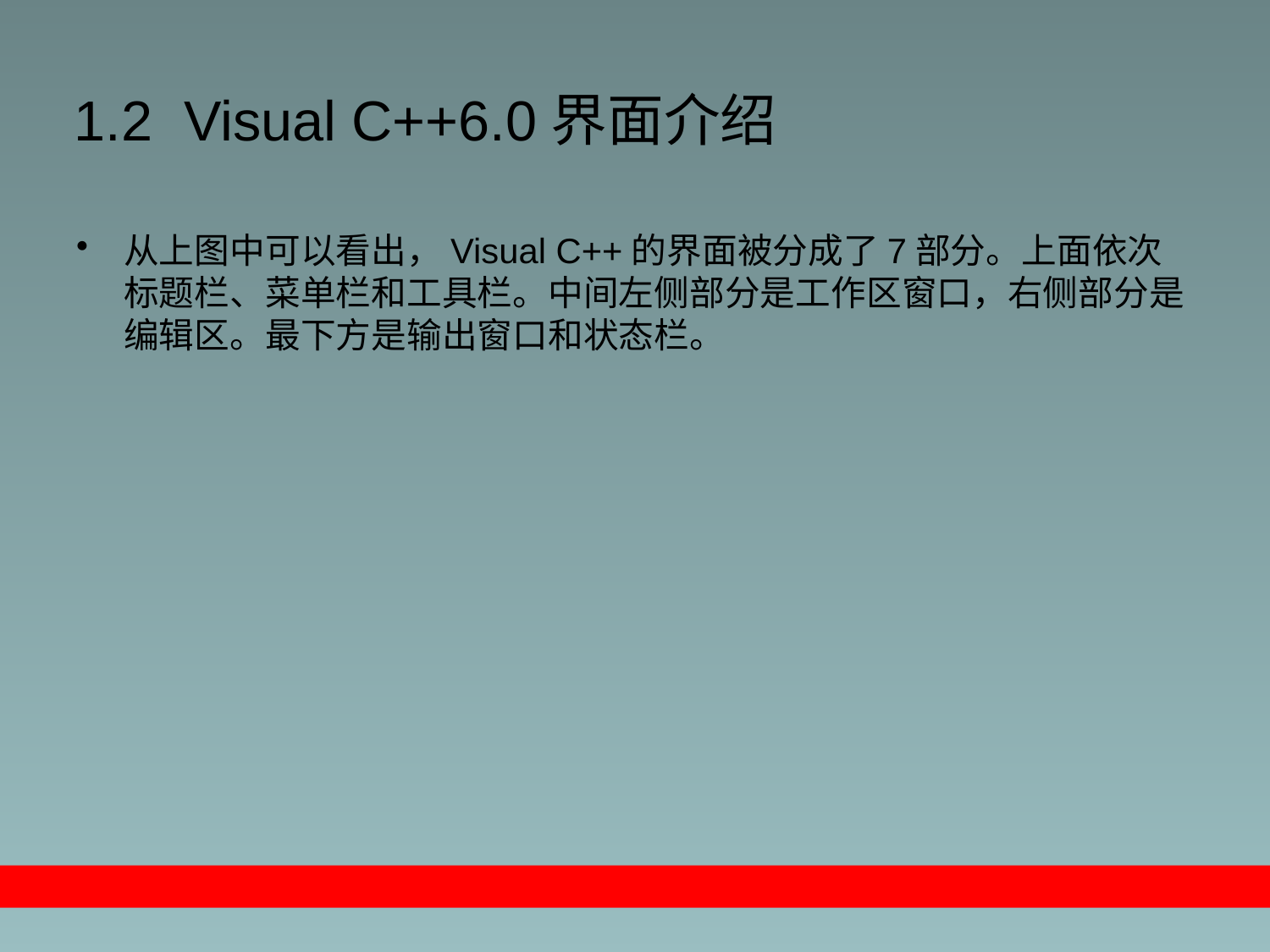

# 1.2  Visual C++6.0界面介绍
从上图中可以看出，Visual C++的界面被分成了7部分。上面依次标题栏、菜单栏和工具栏。中间左侧部分是工作区窗口，右侧部分是编辑区。最下方是输出窗口和状态栏。